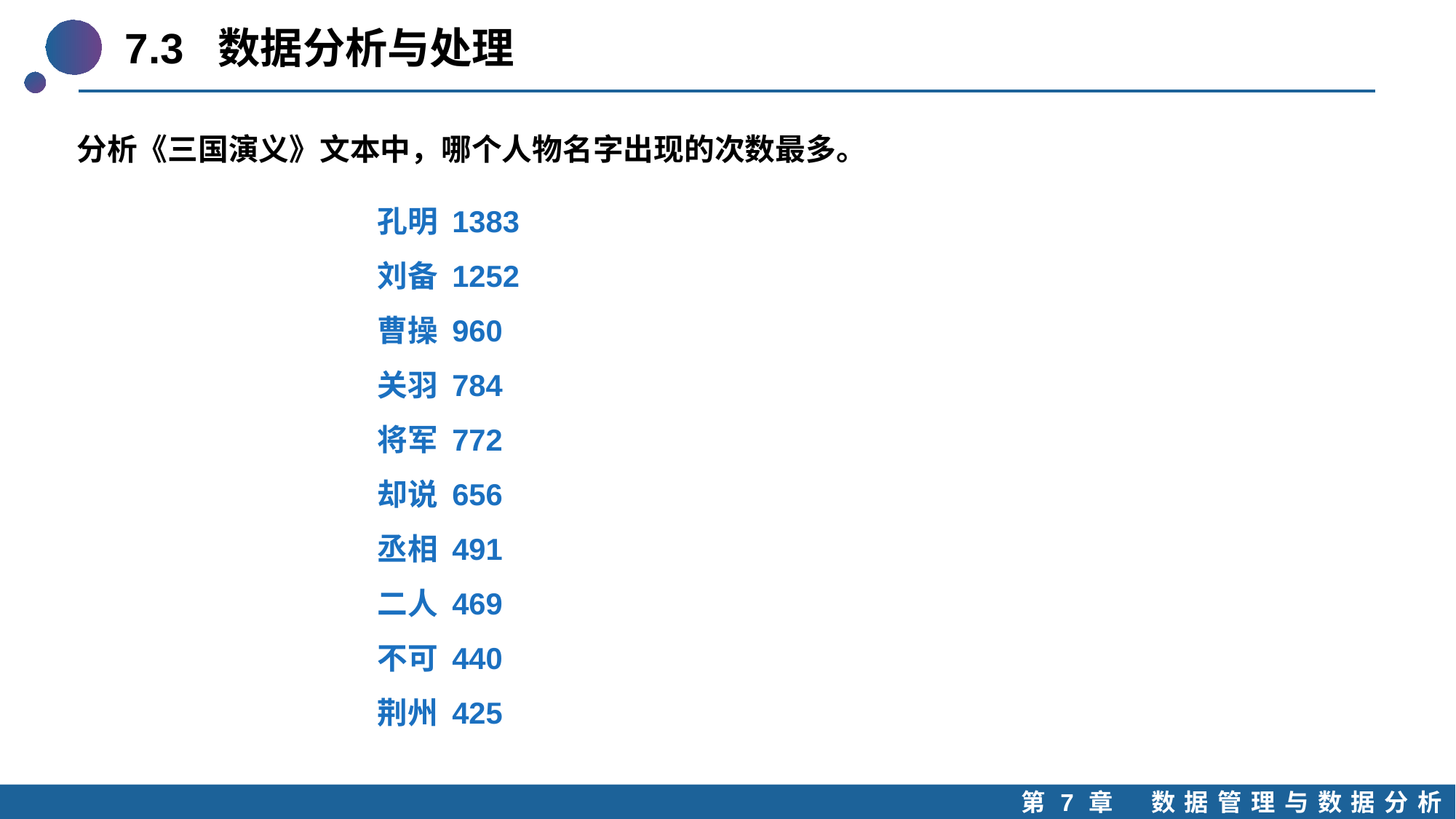

7.3  数据分析与处理

分析《三国演义》文本中，哪个人物名字出现的次数最多。
孔明 1383
刘备 1252
曹操 960
关羽 784
将军 772
却说 656
丞相 491
二人 469
不可 440
荆州 425
第7章  数据管理与数据分析